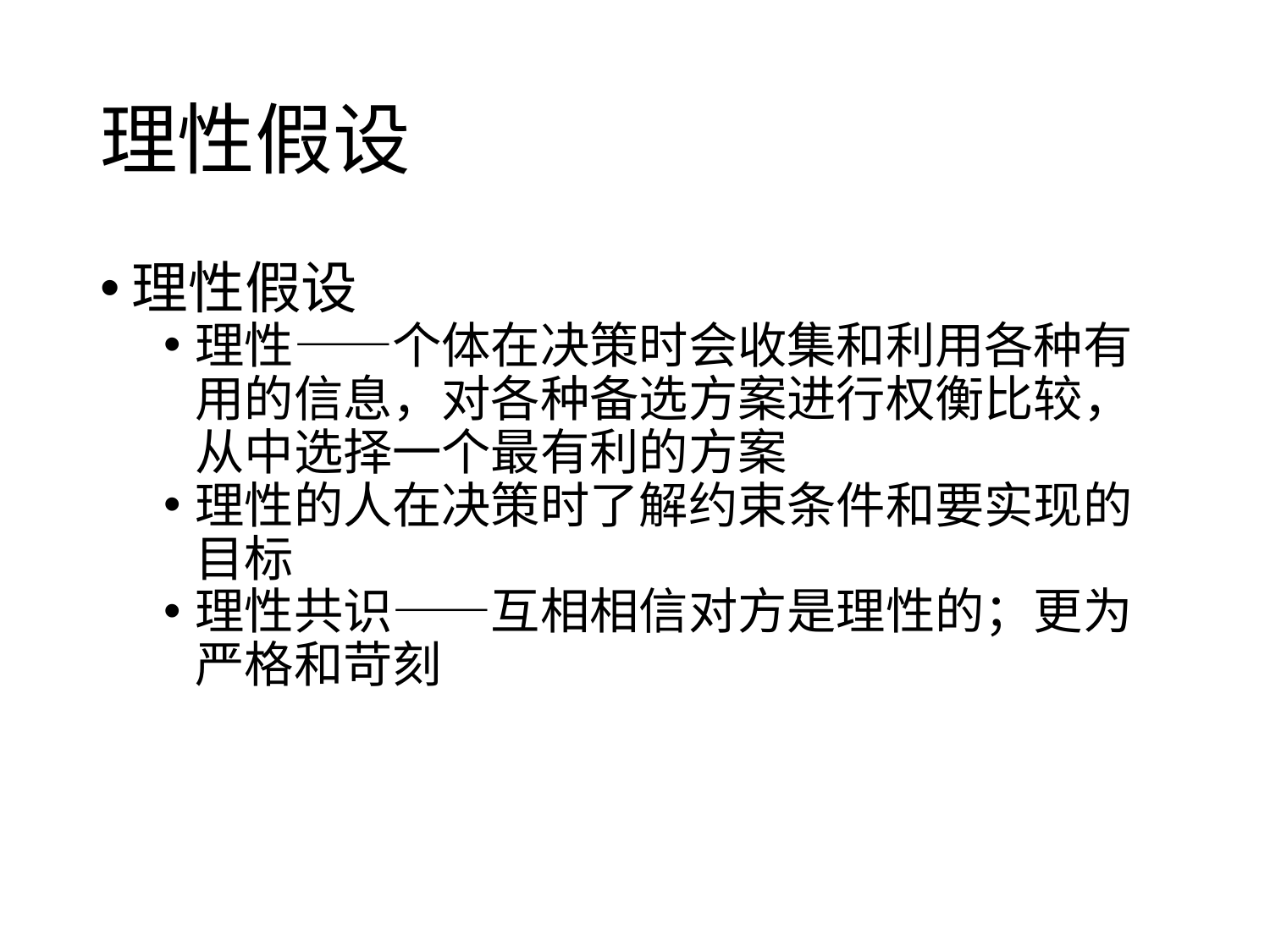

# 理性假设
理性假设
理性——个体在决策时会收集和利用各种有用的信息，对各种备选方案进行权衡比较，从中选择一个最有利的方案
理性的人在决策时了解约束条件和要实现的目标
理性共识——互相相信对方是理性的；更为严格和苛刻